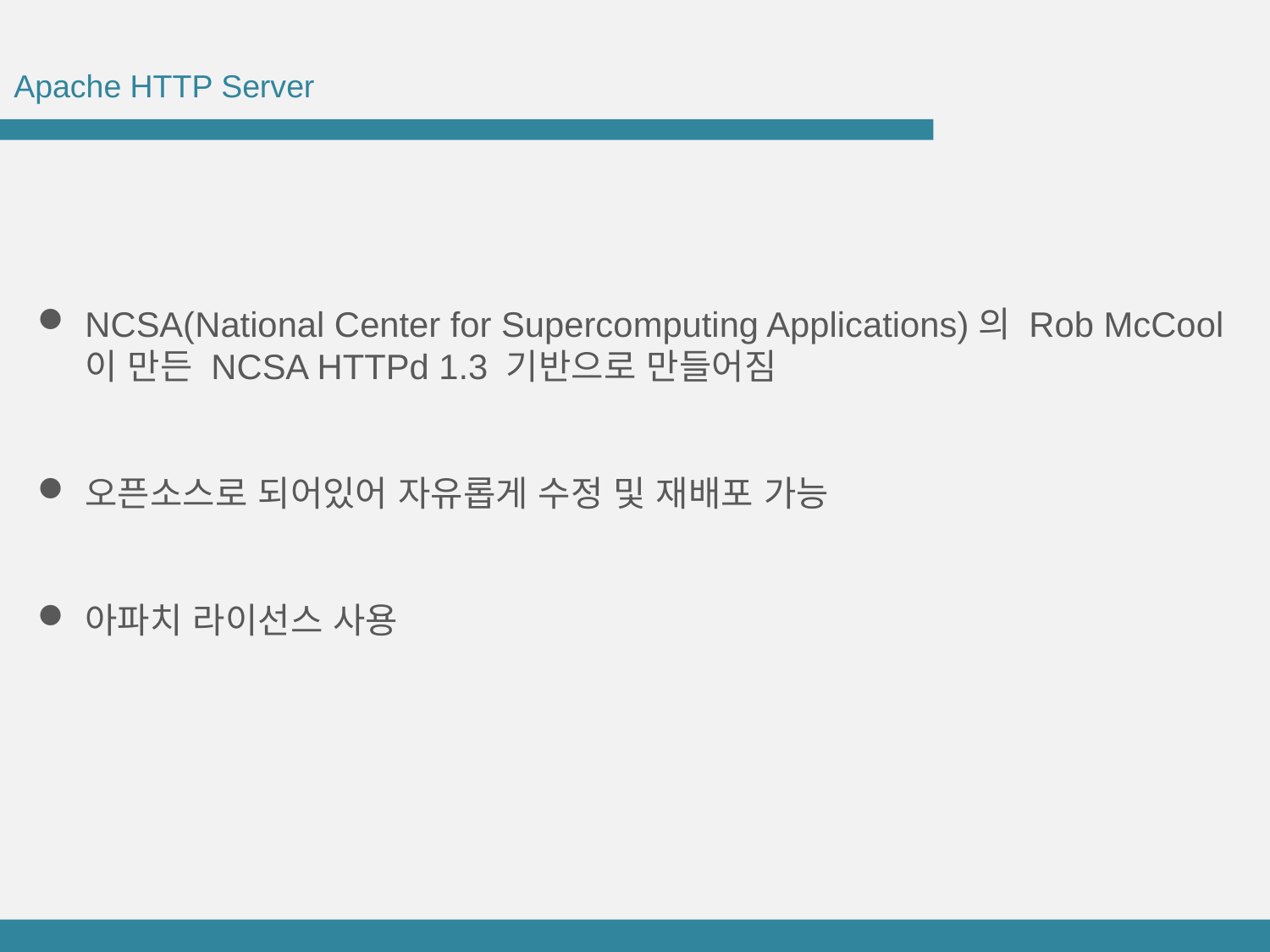

Apache HTTP Server

NCSA(National Center for Supercomputing Applications)의 Rob McCool이 만든 NCSA HTTPd 1.3 기반으로 만들어짐

오픈소스로 되어있어 자유롭게 수정 및 재배포 가능

아파치 라이선스 사용